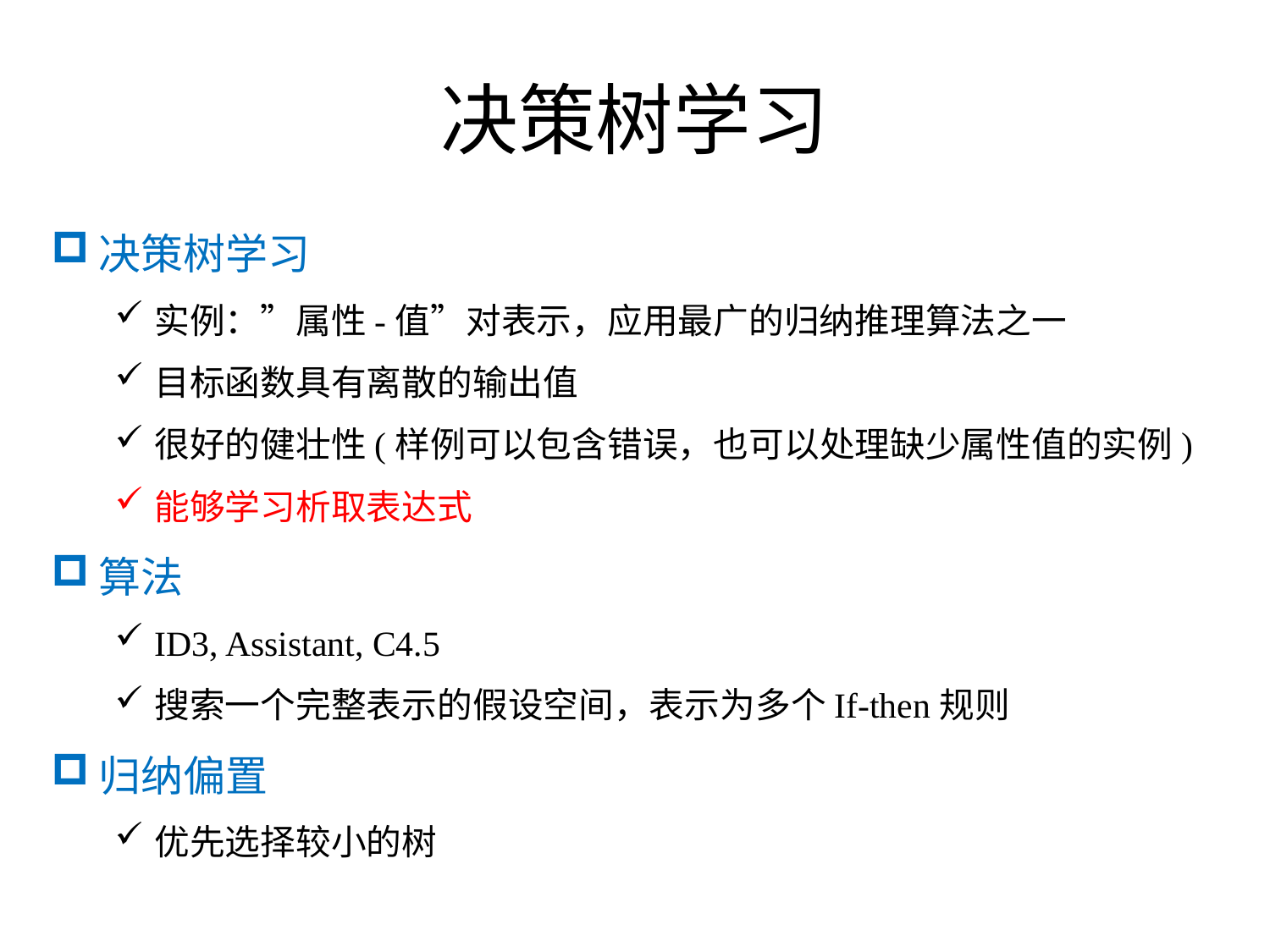

# 决策树学习
决策树学习
实例：”属性-值”对表示，应用最广的归纳推理算法之一
目标函数具有离散的输出值
很好的健壮性(样例可以包含错误，也可以处理缺少属性值的实例)
能够学习析取表达式
算法
ID3, Assistant, C4.5
搜索一个完整表示的假设空间，表示为多个If-then规则
归纳偏置
优先选择较小的树